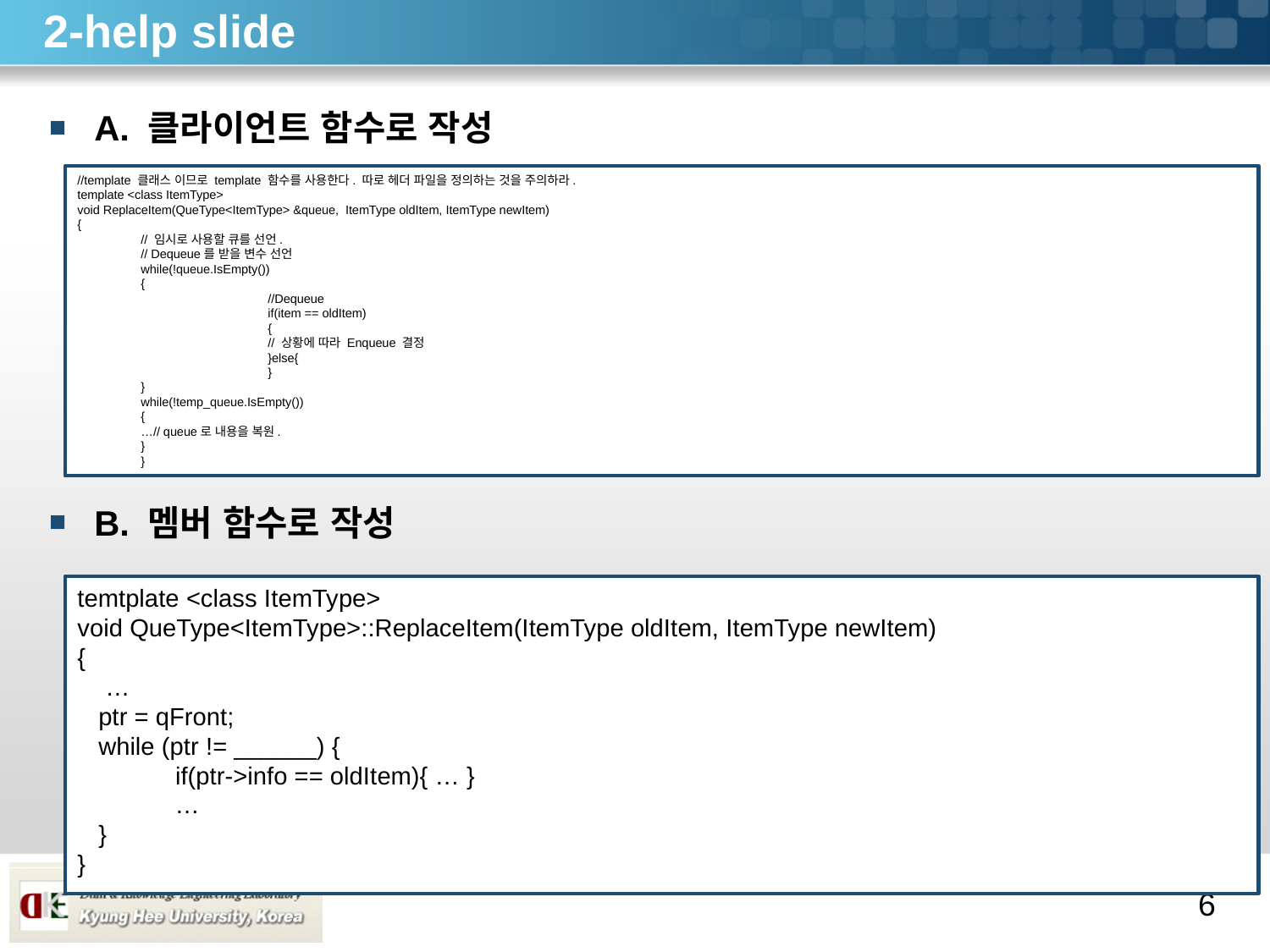

# 2-help slide
A. 클라이언트 함수로 작성

B. 멤버 함수로 작성
//template 클래스 이므로 template 함수를 사용한다. 따로 헤더 파일을 정의하는 것을 주의하라.
template <class ItemType>
void ReplaceItem(QueType<ItemType> &queue,  ItemType oldItem, ItemType newItem)
{
// 임시로 사용할 큐를 선언.
// Dequeue를 받을 변수 선언
while(!queue.IsEmpty())
{
	//Dequeue
	if(item == oldItem)
	{
	// 상황에 따라 Enqueue 결정
	}else{
	}
}
while(!temp_queue.IsEmpty())
{
…// queue로 내용을 복원.
}
}
temtplate <class ItemType>
void QueType<ItemType>::ReplaceItem(ItemType oldItem, ItemType newItem)
{
    …
   ptr = qFront;
   while (ptr != ______) {
              if(ptr->info == oldItem){ … }
              …
   }
}